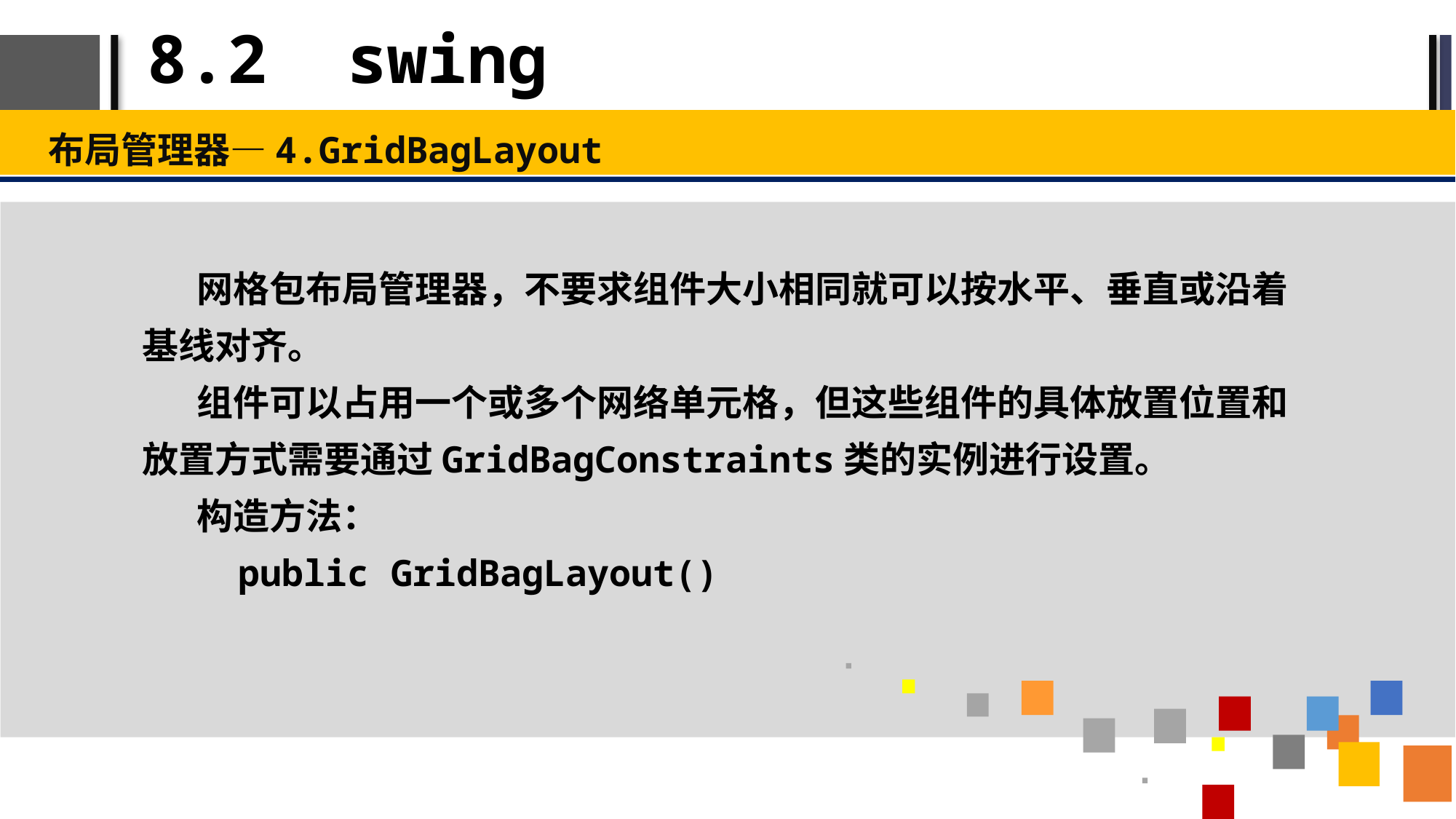

# 8.2  swing

布局管理器—4.GridBagLayout

网格包布局管理器，不要求组件大小相同就可以按水平、垂直或沿着基线对齐。
组件可以占用一个或多个网络单元格，但这些组件的具体放置位置和放置方式需要通过GridBagConstraints类的实例进行设置。
构造方法：
 public GridBagLayout()